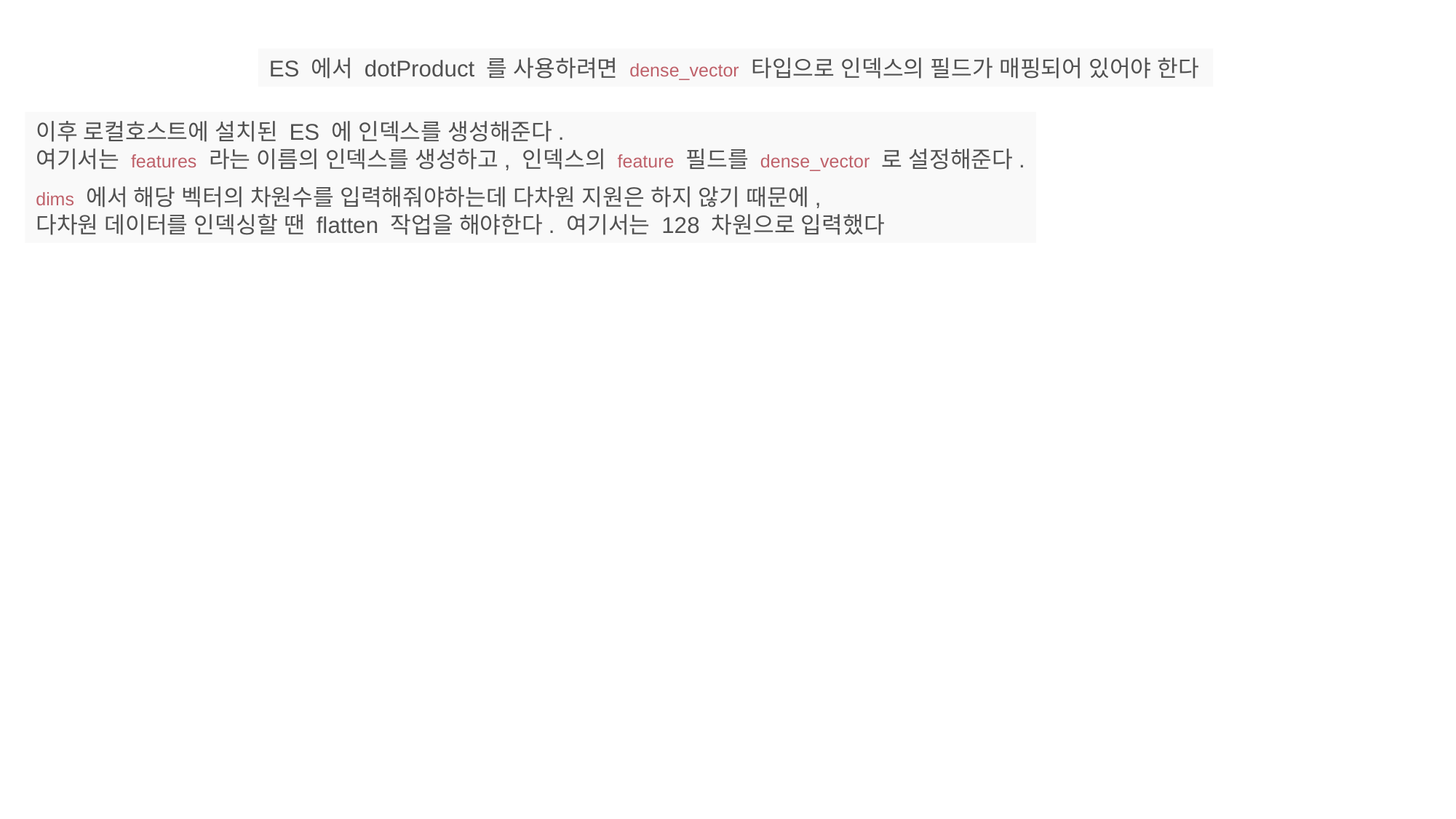

ES 에서 dotProduct 를 사용하려면 dense_vector 타입으로 인덱스의 필드가 매핑되어 있어야 한다
이후 로컬호스트에 설치된 ES 에 인덱스를 생성해준다.
여기서는 features 라는 이름의 인덱스를 생성하고, 인덱스의 feature 필드를 dense_vector 로 설정해준다.

dims 에서 해당 벡터의 차원수를 입력해줘야하는데 다차원 지원은 하지 않기 때문에,
다차원 데이터를 인덱싱할 땐 flatten 작업을 해야한다. 여기서는 128 차원으로 입력했다